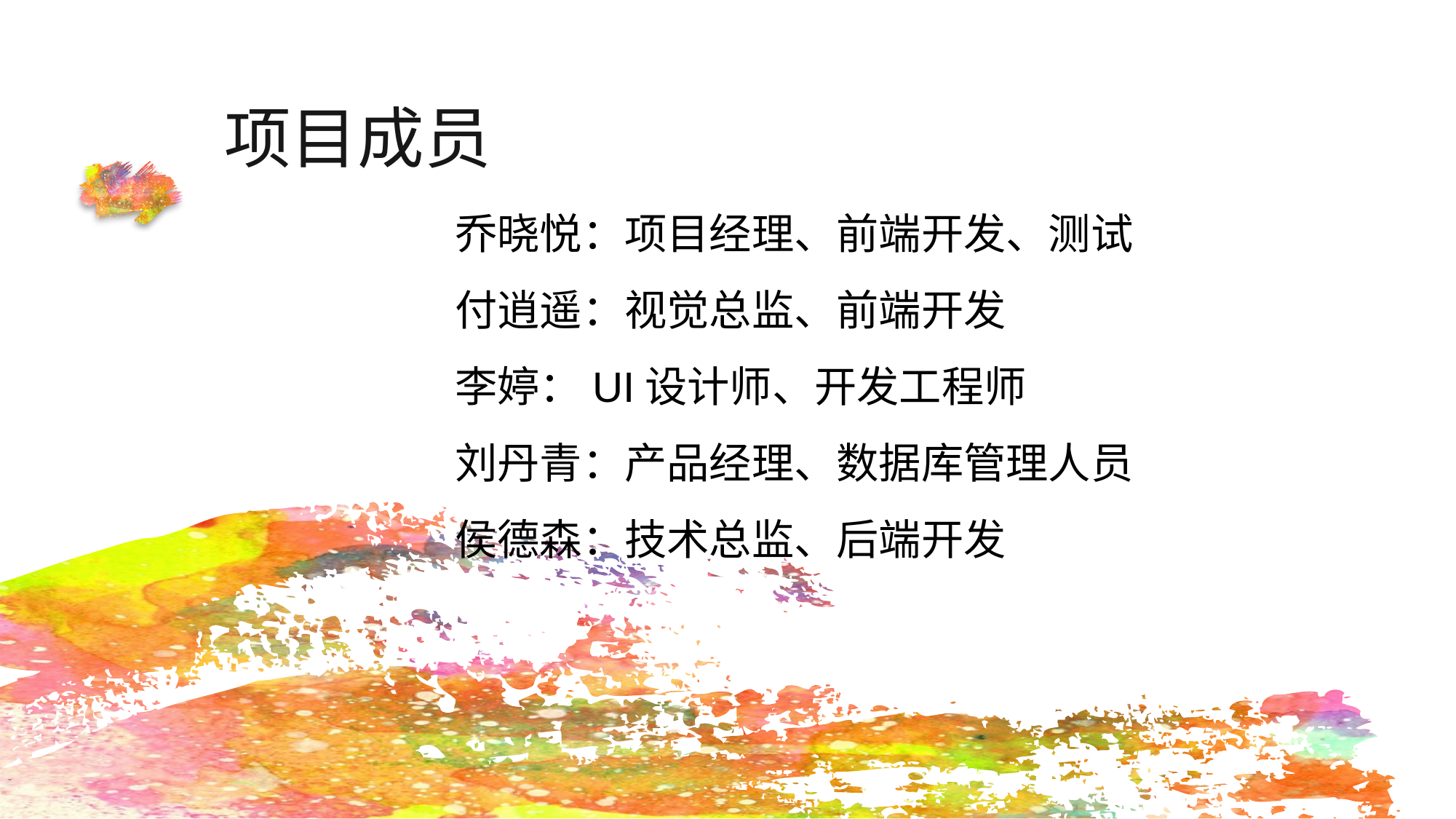

项目成员

乔晓悦：项目经理、前端开发、测试
付逍遥：视觉总监、前端开发
李婷：UI设计师、开发工程师
刘丹青：产品经理、数据库管理人员
侯德森：技术总监、后端开发